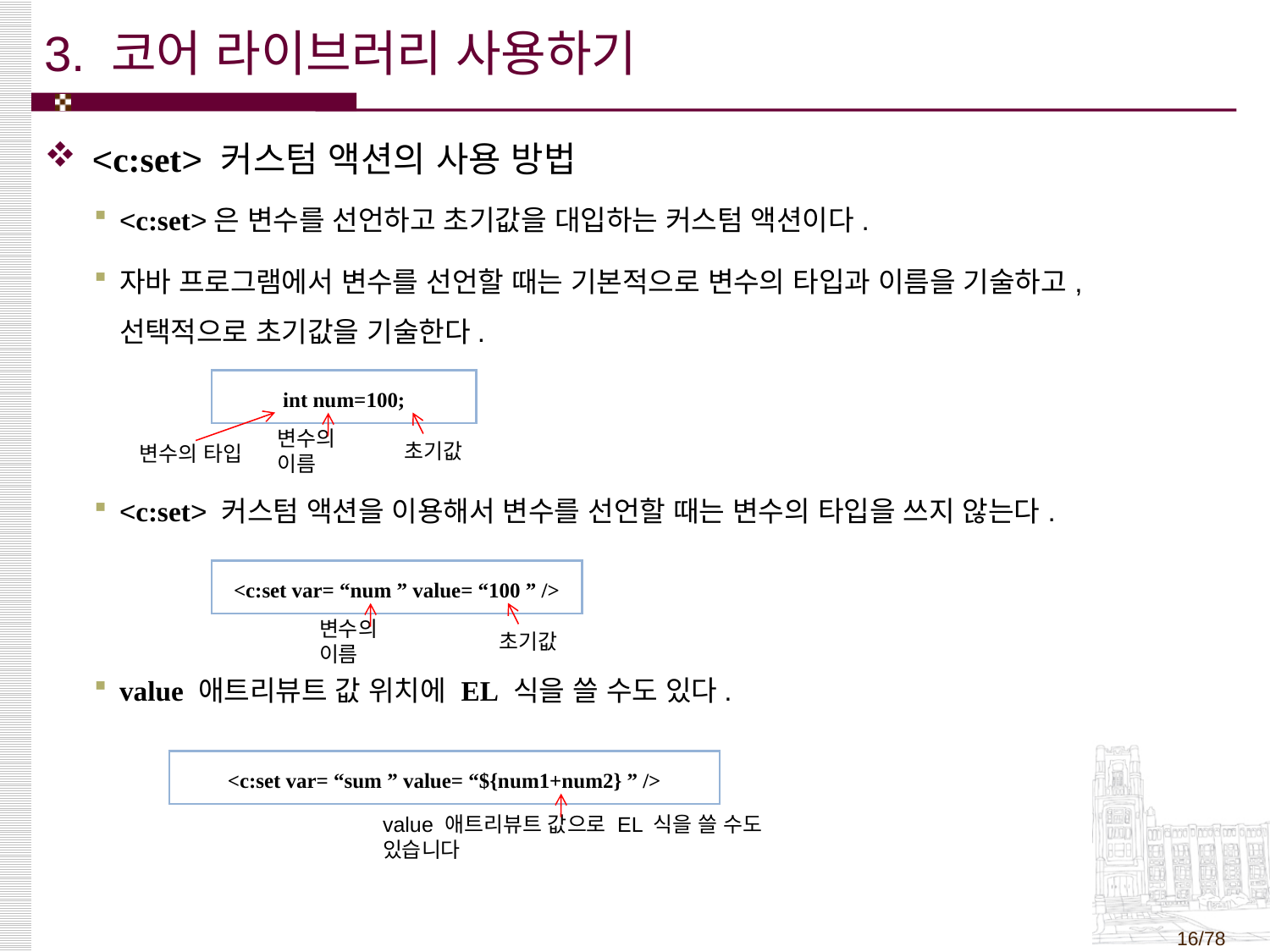

# 3. 코어 라이브러리 사용하기
<c:set> 커스텀 액션의 사용 방법
<c:set>은 변수를 선언하고 초기값을 대입하는 커스텀 액션이다.
자바 프로그램에서 변수를 선언할 때는 기본적으로 변수의 타입과 이름을 기술하고, 선택적으로 초기값을 기술한다.

<c:set> 커스텀 액션을 이용해서 변수를 선언할 때는 변수의 타입을 쓰지 않는다.

value 애트리뷰트 값 위치에 EL 식을 쓸 수도 있다.

| int num=100; |
| --- |
변수의 이름
초기값
변수의 타입
| <c:set var= “num ” value= “100 ” /> |
| --- |
변수의 이름
초기값
| <c:set var= “sum ” value= “${num1+num2} ” /> |
| --- |
value 애트리뷰트 값으로 EL 식을 쓸 수도 있습니다